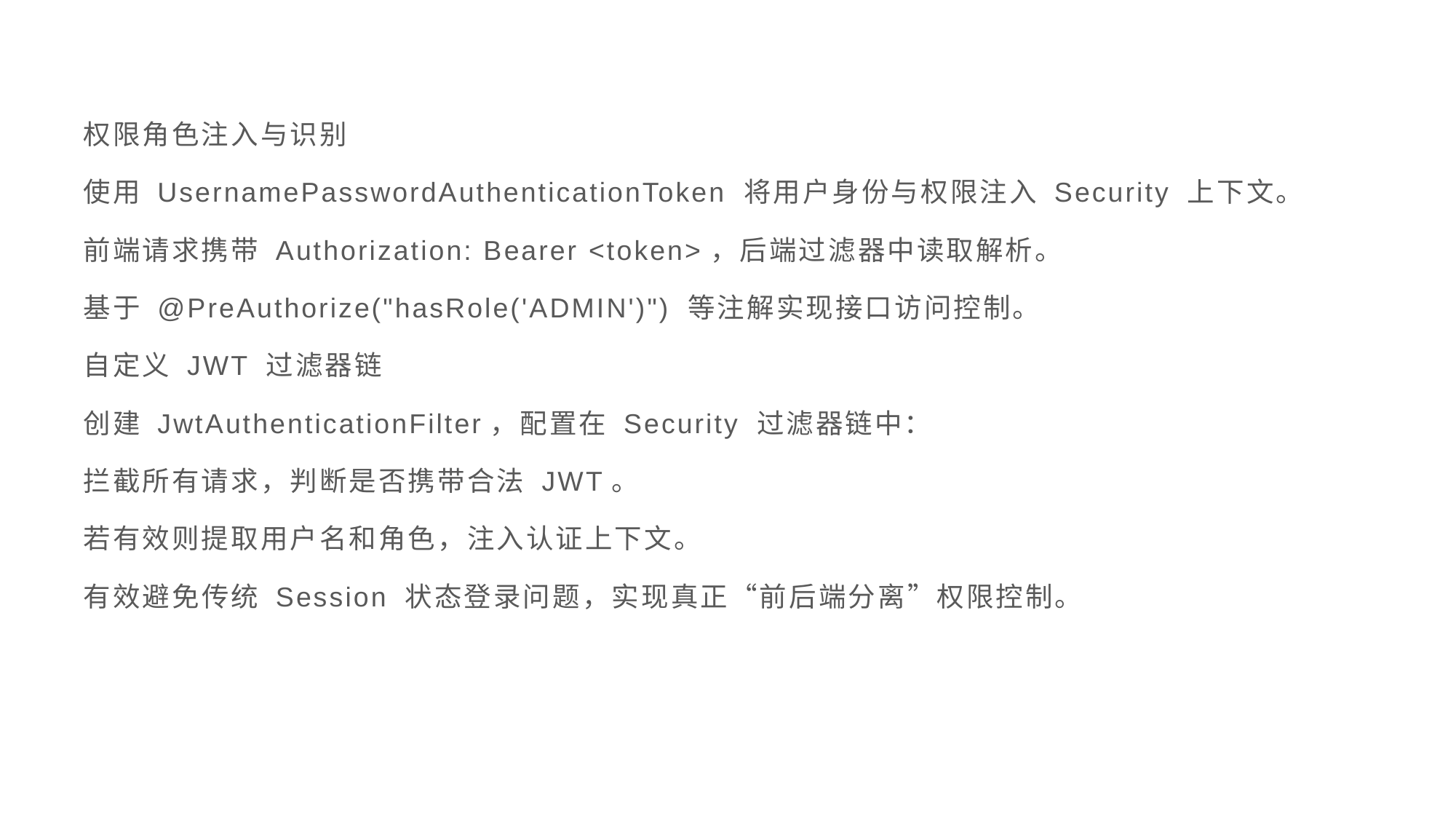

权限角色注入与识别
使用 UsernamePasswordAuthenticationToken 将用户身份与权限注入 Security 上下文。
前端请求携带 Authorization: Bearer <token>，后端过滤器中读取解析。
基于 @PreAuthorize("hasRole('ADMIN')") 等注解实现接口访问控制。
自定义 JWT 过滤器链
创建 JwtAuthenticationFilter，配置在 Security 过滤器链中：
拦截所有请求，判断是否携带合法 JWT。
若有效则提取用户名和角色，注入认证上下文。
有效避免传统 Session 状态登录问题，实现真正“前后端分离”权限控制。